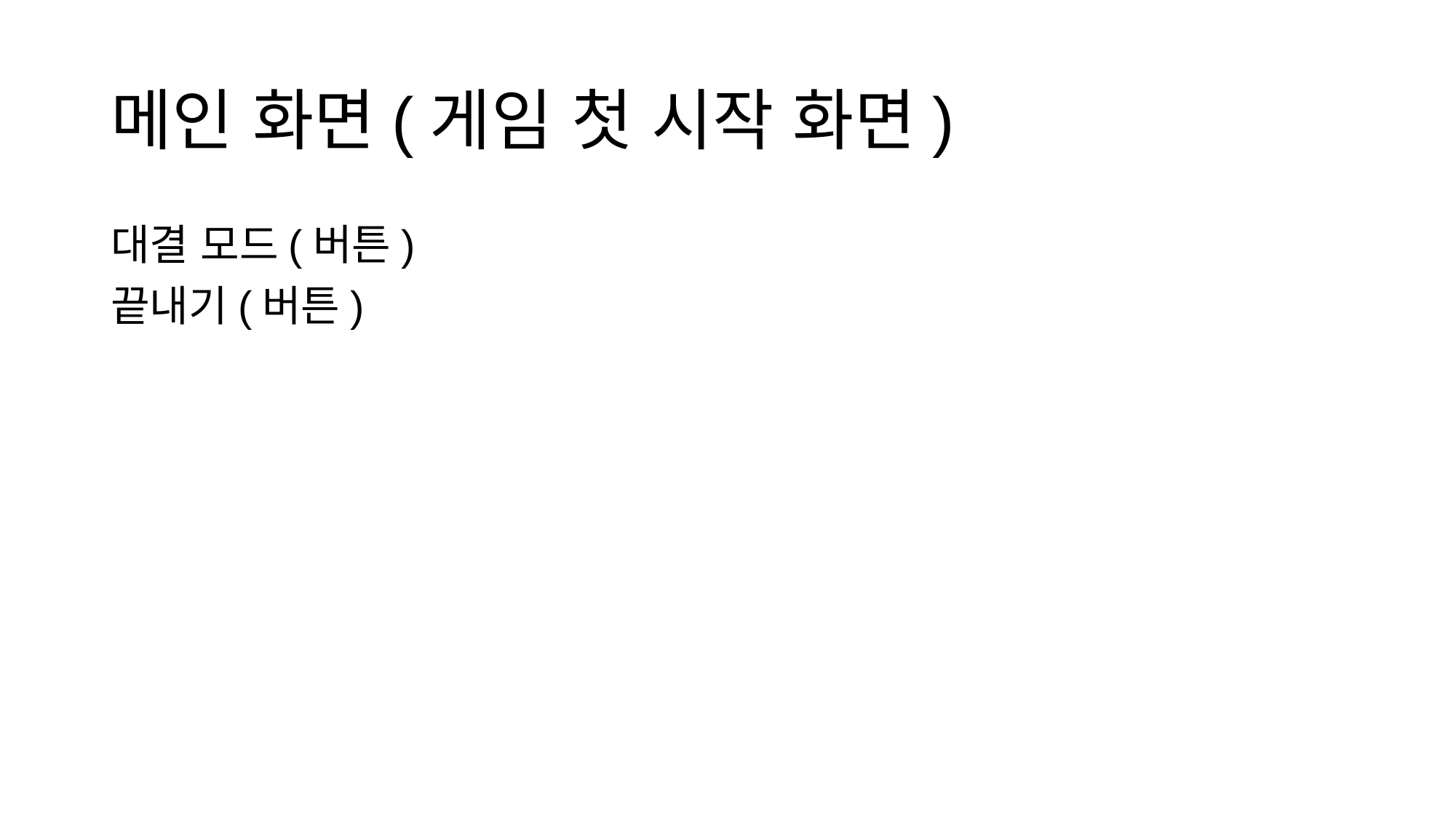

# 메인 화면(게임 첫 시작 화면)
대결 모드(버튼)
끝내기(버튼)